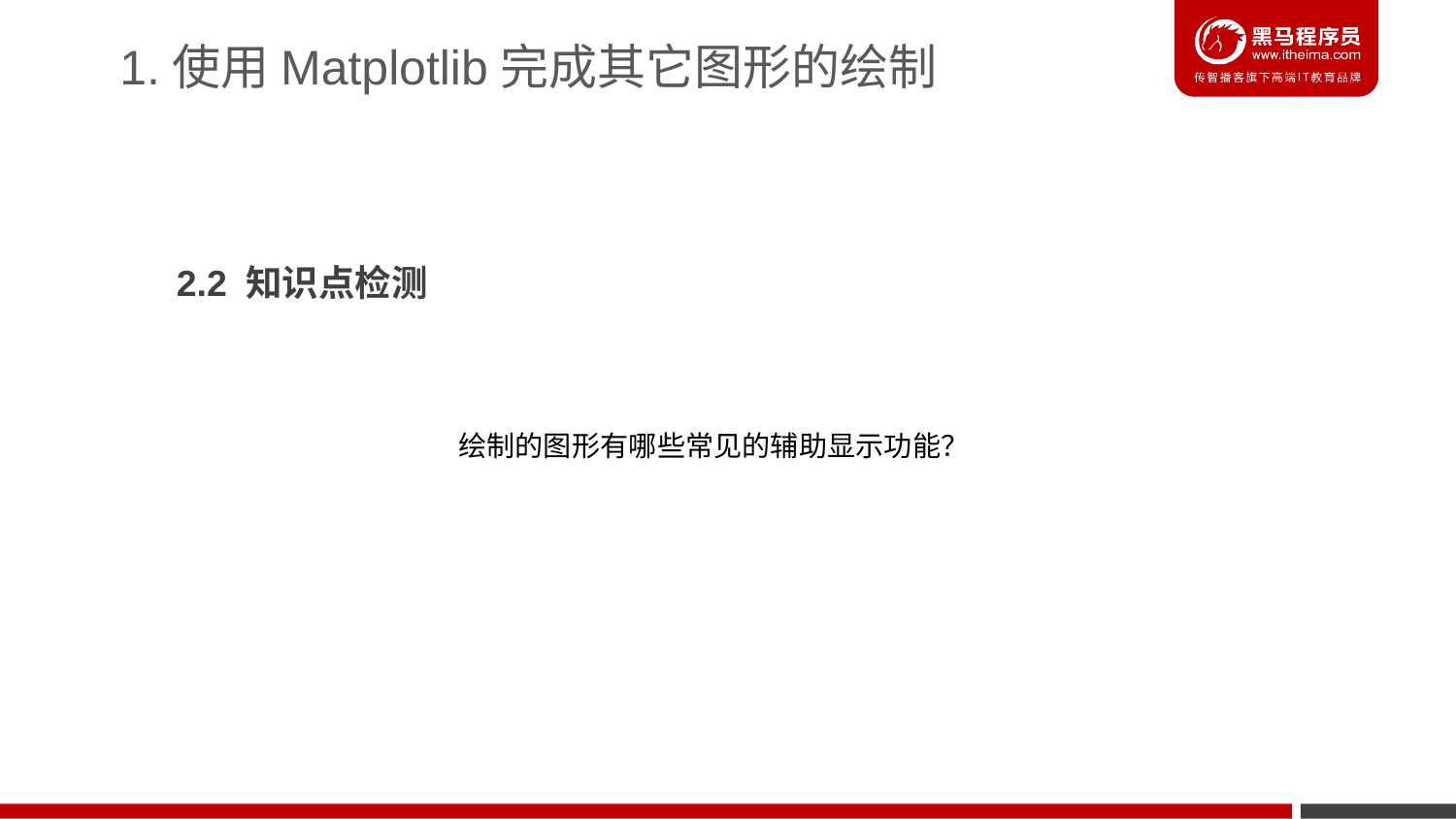

1.使用Matplotlib完成其它图形的绘制
2.2 知识点检测
绘制的图形有哪些常见的辅助显示功能？